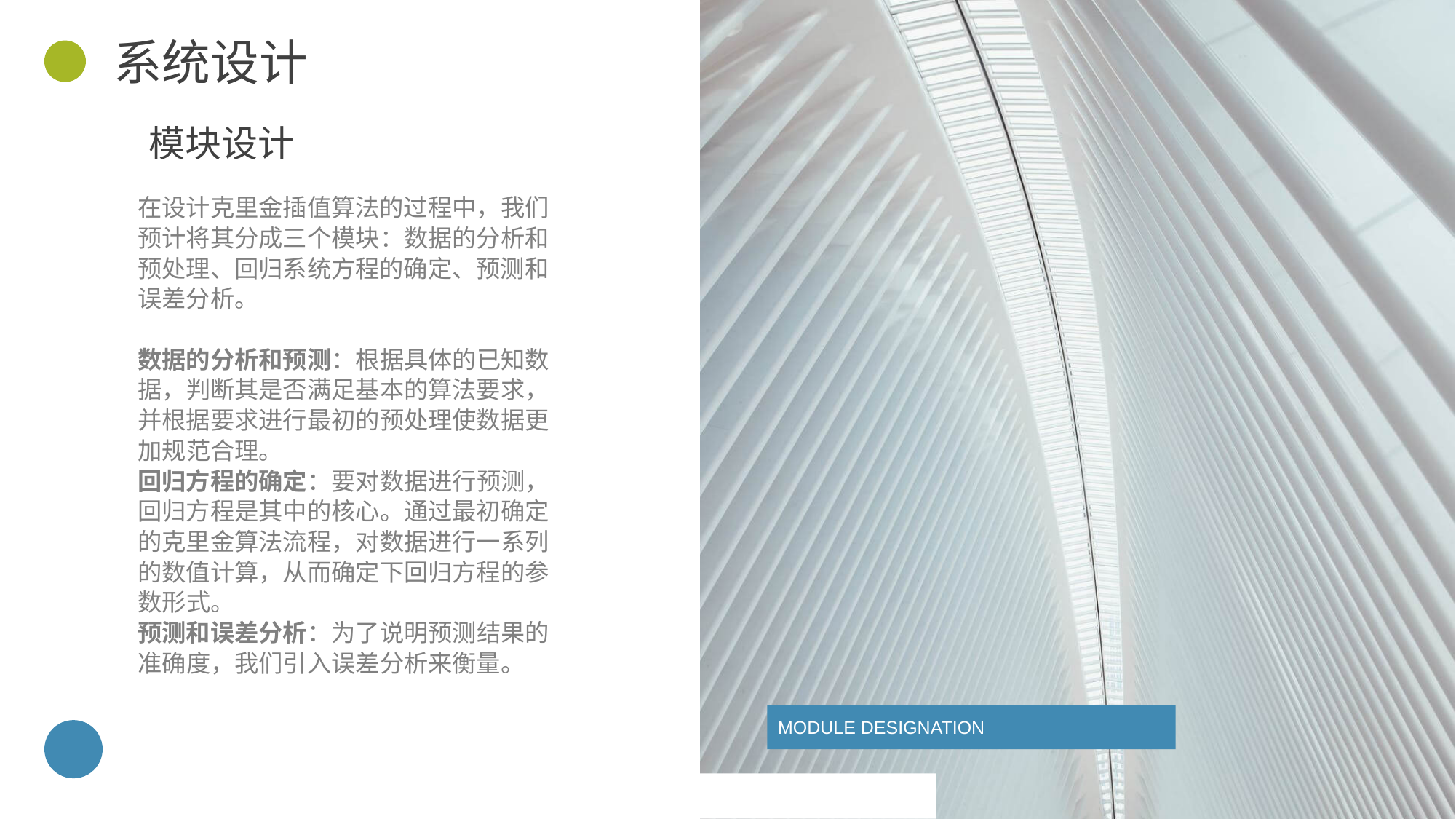

系统设计
模块设计
在设计克里金插值算法的过程中，我们预计将其分成三个模块：数据的分析和预处理、回归系统方程的确定、预测和误差分析。

数据的分析和预测：根据具体的已知数据，判断其是否满足基本的算法要求，并根据要求进行最初的预处理使数据更加规范合理。
回归方程的确定：要对数据进行预测，回归方程是其中的核心。通过最初确定的克里金算法流程，对数据进行一系列的数值计算，从而确定下回归方程的参数形式。
预测和误差分析：为了说明预测结果的准确度，我们引入误差分析来衡量。
MODULE DESIGNATION